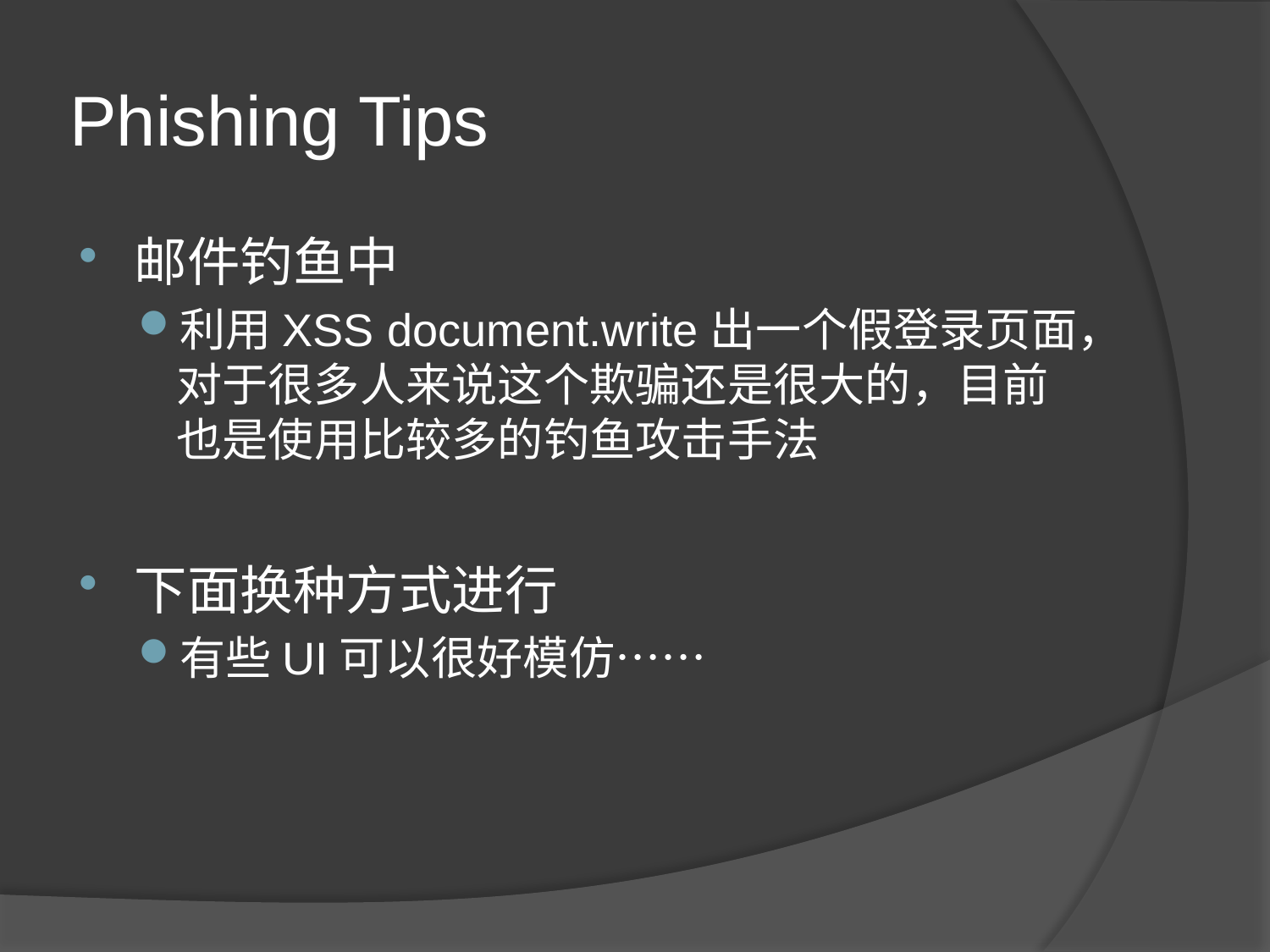

# Phishing Tips
邮件钓鱼中
利用XSS document.write出一个假登录页面，对于很多人来说这个欺骗还是很大的，目前也是使用比较多的钓鱼攻击手法

下面换种方式进行
有些UI可以很好模仿……